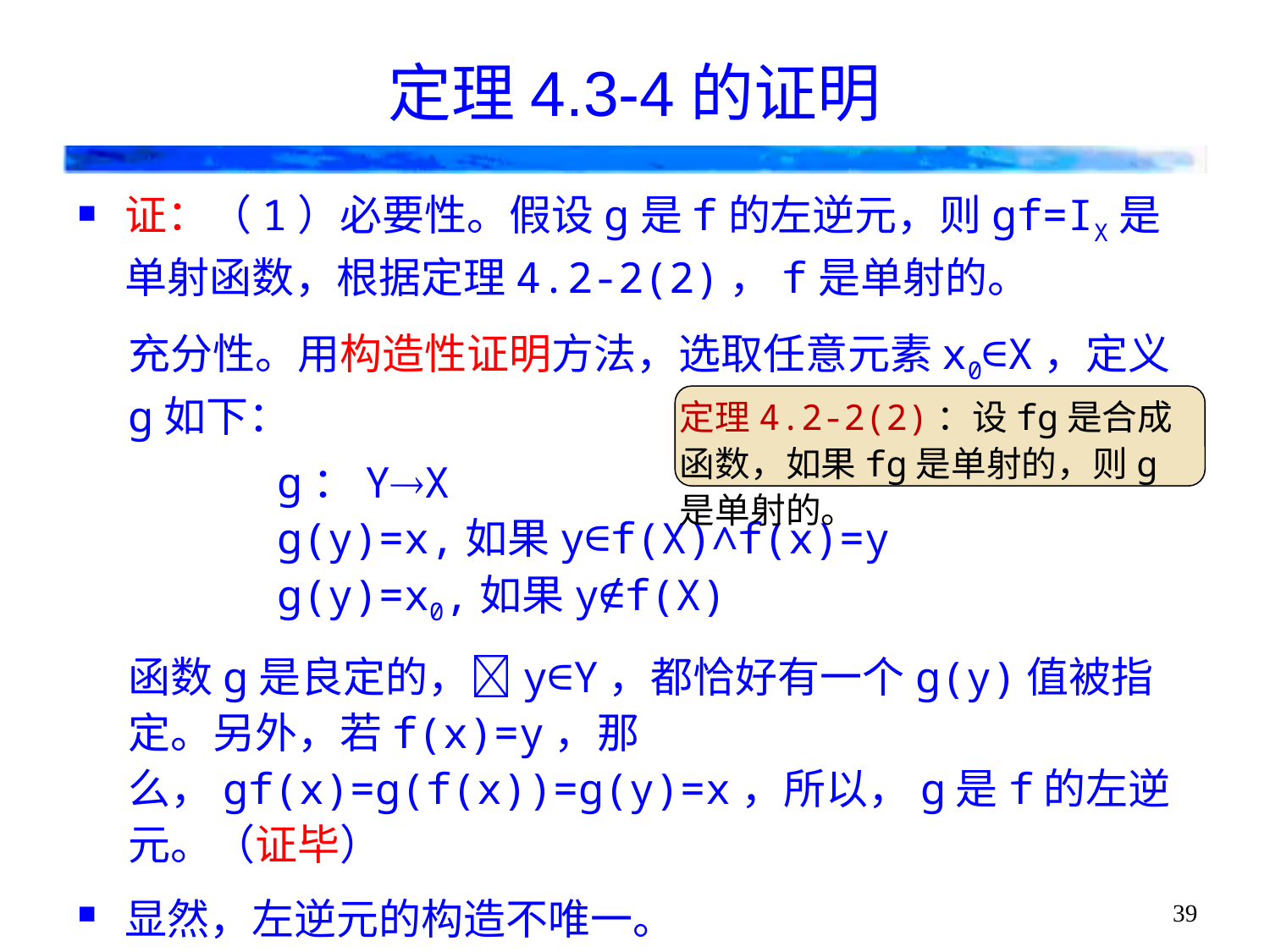

# 定理4.3-4的证明
证：（1）必要性。假设g是f的左逆元，则gf=IX是单射函数，根据定理4.2-2(2)，f是单射的。
充分性。用构造性证明方法，选取任意元素x0∈X，定义g如下：
g：Y→X
g(y)=x,如果y∈f(X)∧f(x)=y
g(y)=x0,如果y∉f(X)
函数g是良定的，∀y∈Y，都恰好有一个g(y)值被指定。另外，若f(x)=y，那么，gf(x)=g(f(x))=g(y)=x，所以，g是f的左逆元。（证毕）
显然，左逆元的构造不唯一。
定理4.2-2(2)：设fg是合成函数，如果fg是单射的，则g是单射的。
39